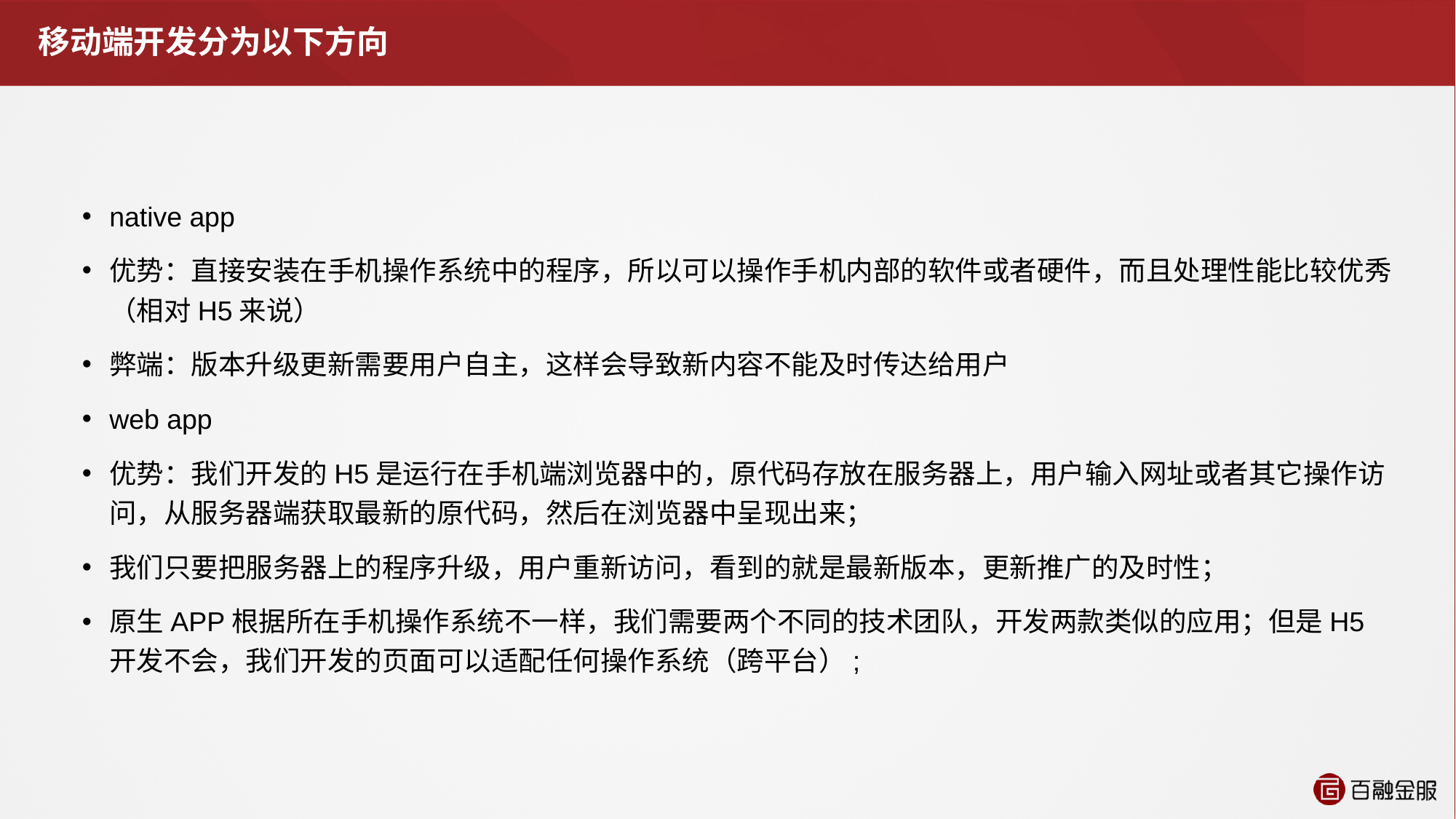

# 移动端开发分为以下方向
native app
优势：直接安装在手机操作系统中的程序，所以可以操作手机内部的软件或者硬件，而且处理性能比较优秀（相对H5来说）
弊端：版本升级更新需要用户自主，这样会导致新内容不能及时传达给用户
web app
优势：我们开发的H5是运行在手机端浏览器中的，原代码存放在服务器上，用户输入网址或者其它操作访问，从服务器端获取最新的原代码，然后在浏览器中呈现出来；
我们只要把服务器上的程序升级，用户重新访问，看到的就是最新版本，更新推广的及时性；
原生APP根据所在手机操作系统不一样，我们需要两个不同的技术团队，开发两款类似的应用；但是H5开发不会，我们开发的页面可以适配任何操作系统（跨平台）;